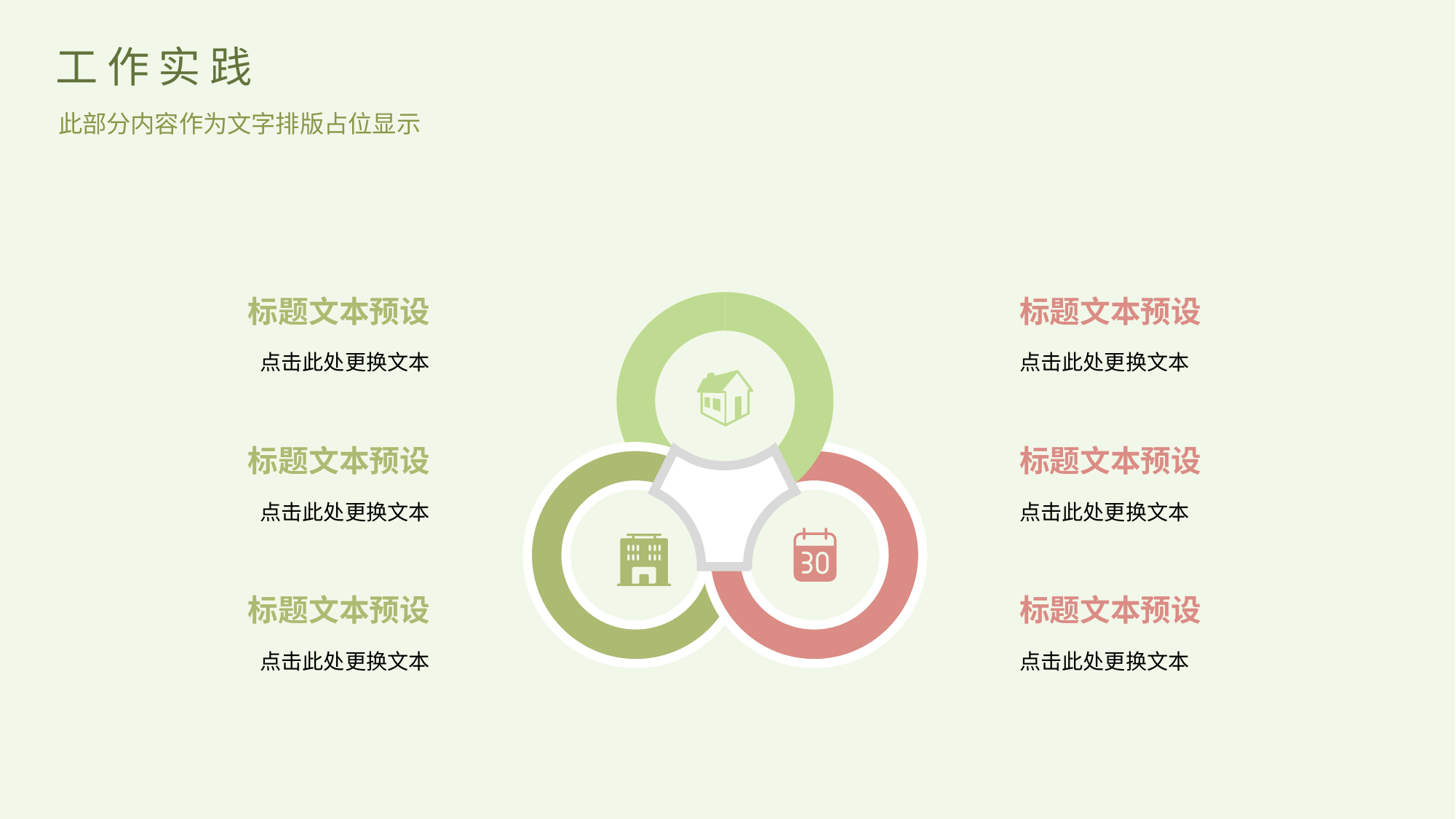

工作实践
此部分内容作为文字排版占位显示

标题文本预设
点击此处更换文本
标题文本预设
点击此处更换文本
标题文本预设
点击此处更换文本
标题文本预设
点击此处更换文本
标题文本预设
点击此处更换文本
标题文本预设
点击此处更换文本